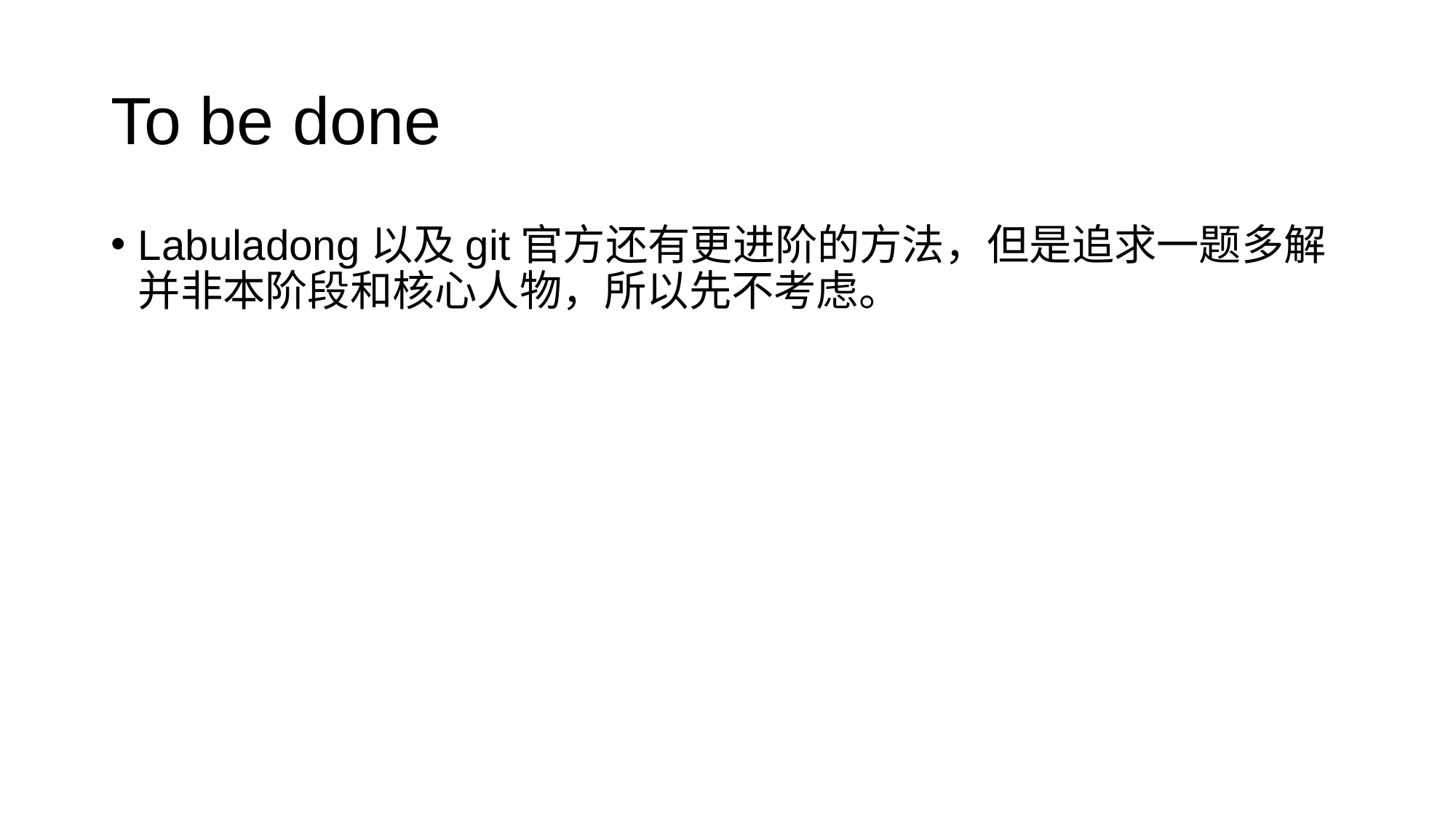

# To be done
Labuladong以及git官方还有更进阶的方法，但是追求一题多解并非本阶段和核心人物，所以先不考虑。